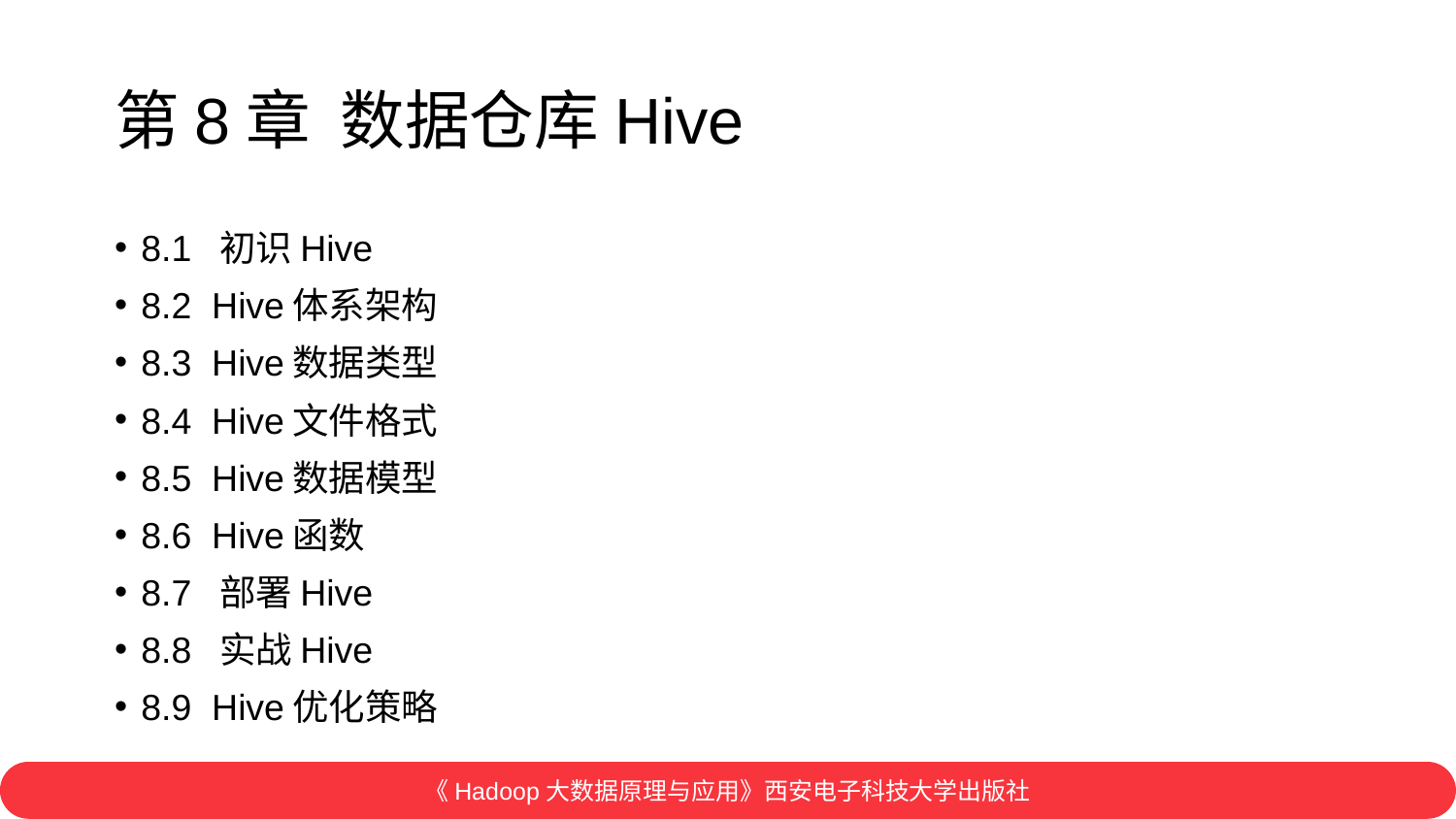

# 第8章  数据仓库Hive
8.1  初识Hive
8.2  Hive体系架构
8.3  Hive数据类型
8.4  Hive文件格式
8.5  Hive数据模型
8.6  Hive函数
8.7  部署Hive
8.8  实战Hive
8.9  Hive优化策略